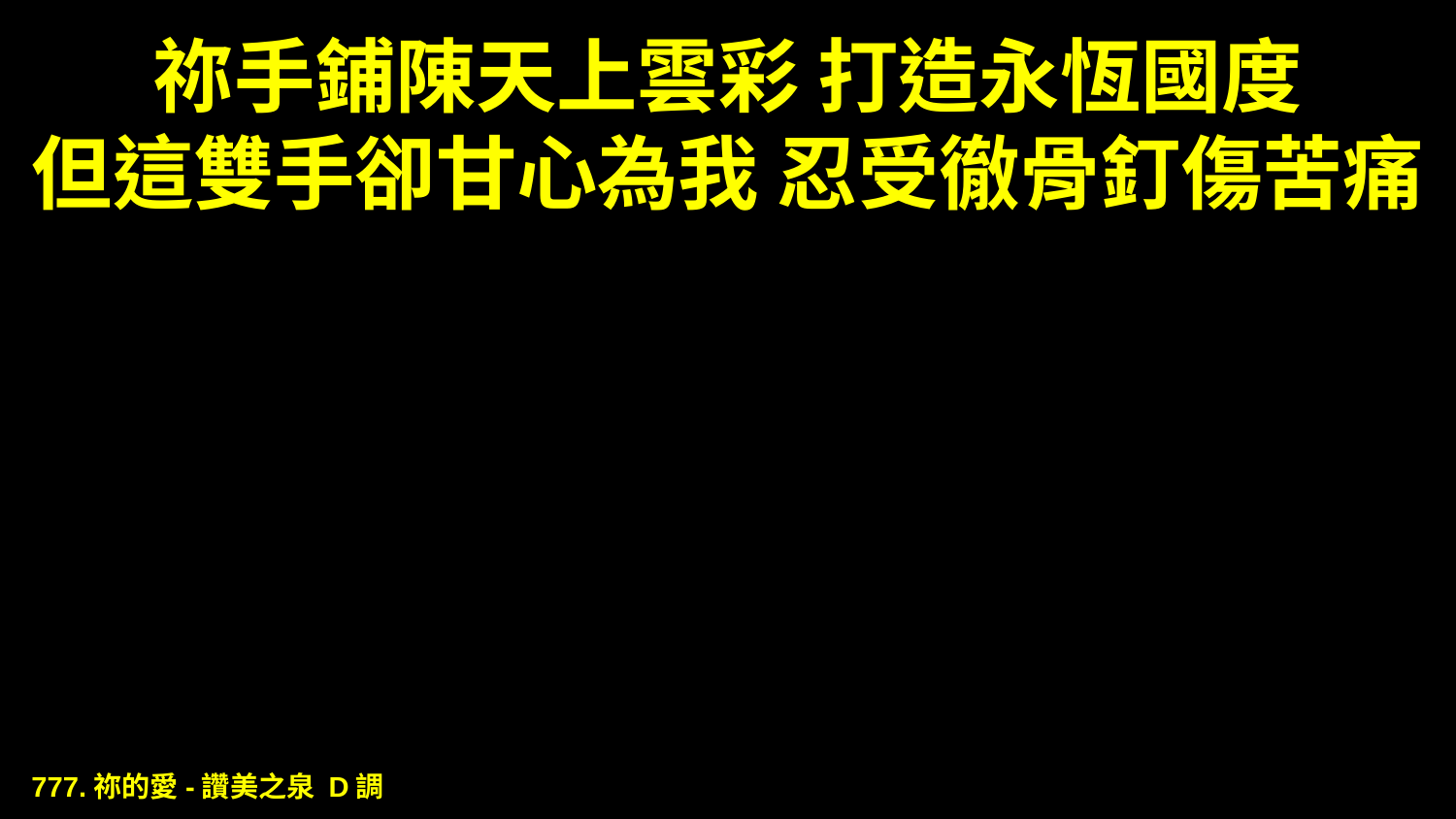

# 祢手鋪陳天上雲彩 打造永恆國度 但這雙手卻甘心為我 忍受徹骨釘傷苦痛
777.祢的愛-讚美之泉 D調